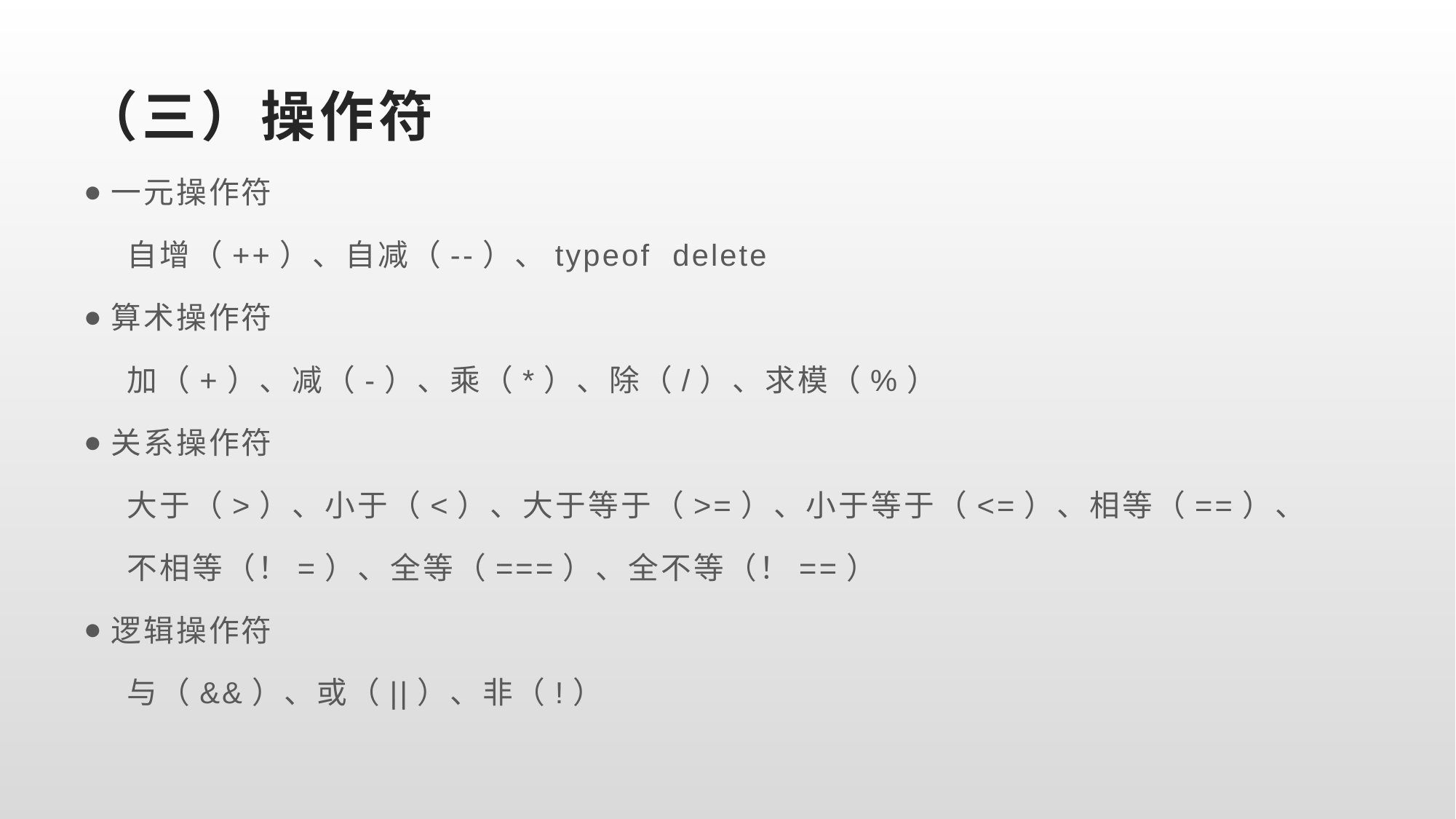

# （三）操作符
一元操作符
    自增（++）、自减（--）、typeof  delete
算术操作符
    加（+）、减（-）、乘（*）、除（/）、求模（%）
关系操作符
    大于（>）、小于（<）、大于等于（>=）、小于等于（<=）、相等（==）、
    不相等（！=）、全等（===）、全不等（！==）
逻辑操作符
    与（&&）、或（||）、非（!）